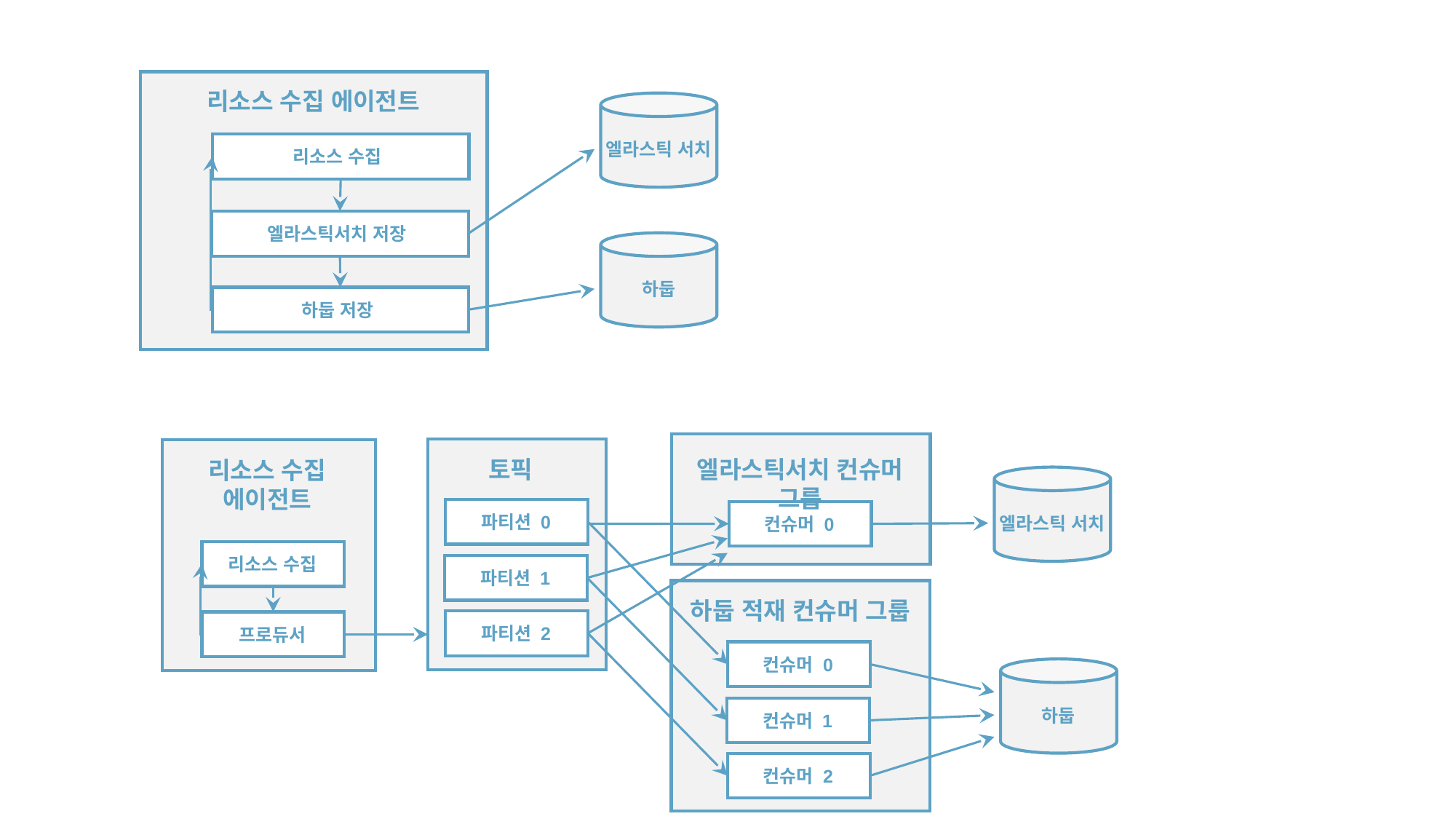

리소스 수집 에이전트

엘라스틱 서치

리소스 수집

엘라스틱서치 저장

하둡

하둡 저장

토픽
엘라스틱서치 컨슈머 그룹
리소스 수집
에이전트

파티션 0

컨슈머 0
엘라스틱 서치

리소스 수집

파티션 1

하둡 적재 컨슈머 그룹

파티션 2

프로듀서

컨슈머 0

컨슈머 1
하둡

컨슈머 2